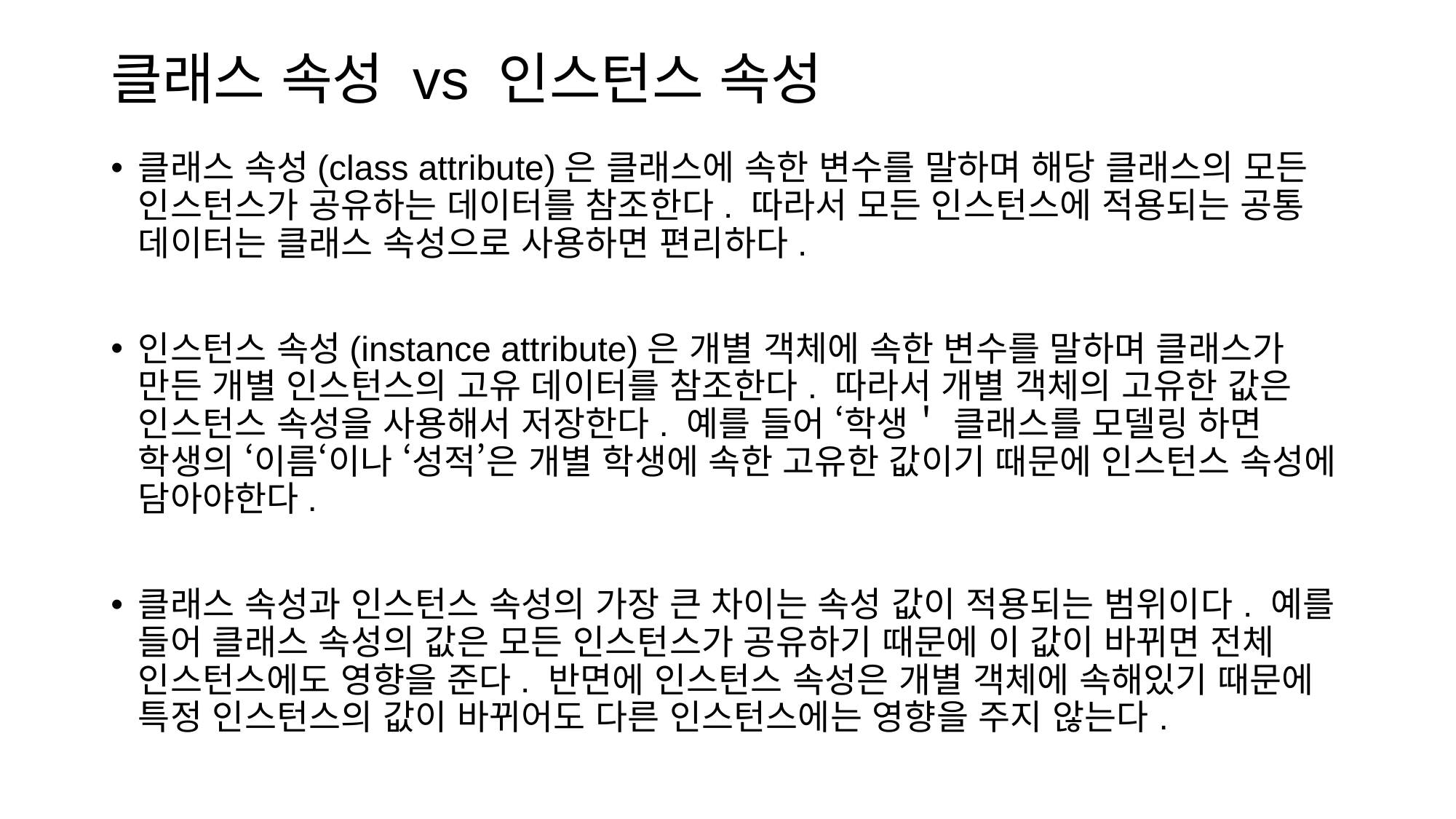

# 클래스 속성 vs 인스턴스 속성
클래스 속성(class attribute)은 클래스에 속한 변수를 말하며 해당 클래스의 모든 인스턴스가 공유하는 데이터를 참조한다. 따라서 모든 인스턴스에 적용되는 공통 데이터는 클래스 속성으로 사용하면 편리하다.

인스턴스 속성(instance attribute)은 개별 객체에 속한 변수를 말하며 클래스가 만든 개별 인스턴스의 고유 데이터를 참조한다. 따라서 개별 객체의 고유한 값은 인스턴스 속성을 사용해서 저장한다. 예를 들어 ‘학생＇ 클래스를 모델링 하면 학생의 ‘이름‘이나 ‘성적’은 개별 학생에 속한 고유한 값이기 때문에 인스턴스 속성에 담아야한다.

클래스 속성과 인스턴스 속성의 가장 큰 차이는 속성 값이 적용되는 범위이다. 예를 들어 클래스 속성의 값은 모든 인스턴스가 공유하기 때문에 이 값이 바뀌면 전체 인스턴스에도 영향을 준다. 반면에 인스턴스 속성은 개별 객체에 속해있기 때문에 특정 인스턴스의 값이 바뀌어도 다른 인스턴스에는 영향을 주지 않는다.